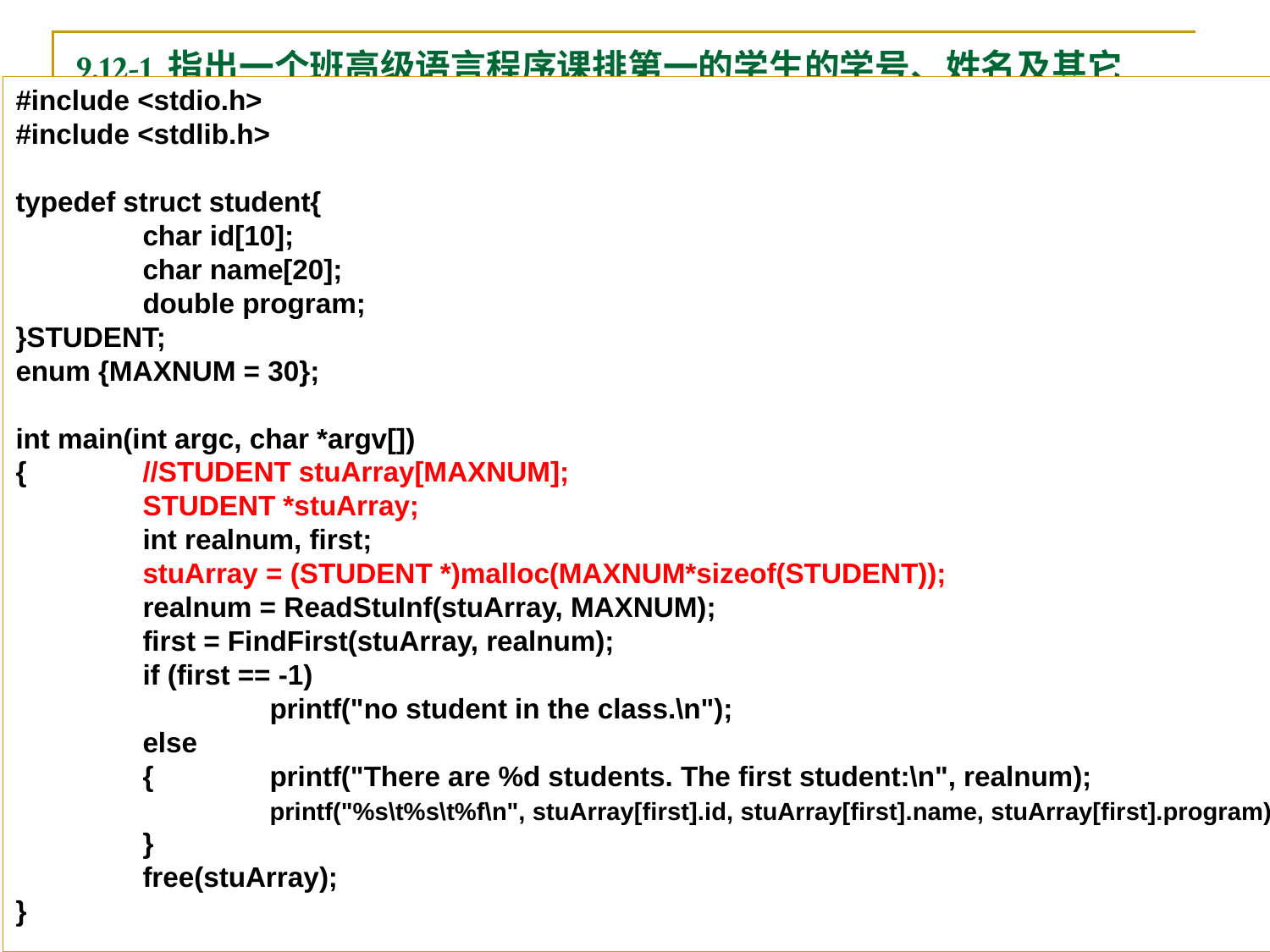

# 9.12-1 指出一个班高级语言程序课排第一的学生的学号、姓名及其它
#include <stdio.h>
#include <stdlib.h>

typedef struct student{
	char id[10];
	char name[20];
	double program;
}STUDENT;
enum {MAXNUM = 30};

int main(int argc, char *argv[])
{	//STUDENT stuArray[MAXNUM];
	STUDENT *stuArray;
	int realnum, first;
	stuArray = (STUDENT *)malloc(MAXNUM*sizeof(STUDENT));
	realnum = ReadStuInf(stuArray, MAXNUM);
	first = FindFirst(stuArray, realnum);
	if (first == -1)
		printf("no student in the class.\n");
	else
	{	printf("There are %d students. The first student:\n", realnum);
		printf("%s\t%s\t%f\n", stuArray[first].id, stuArray[first].name, stuArray[first].program);
	}
	free(stuArray);
}